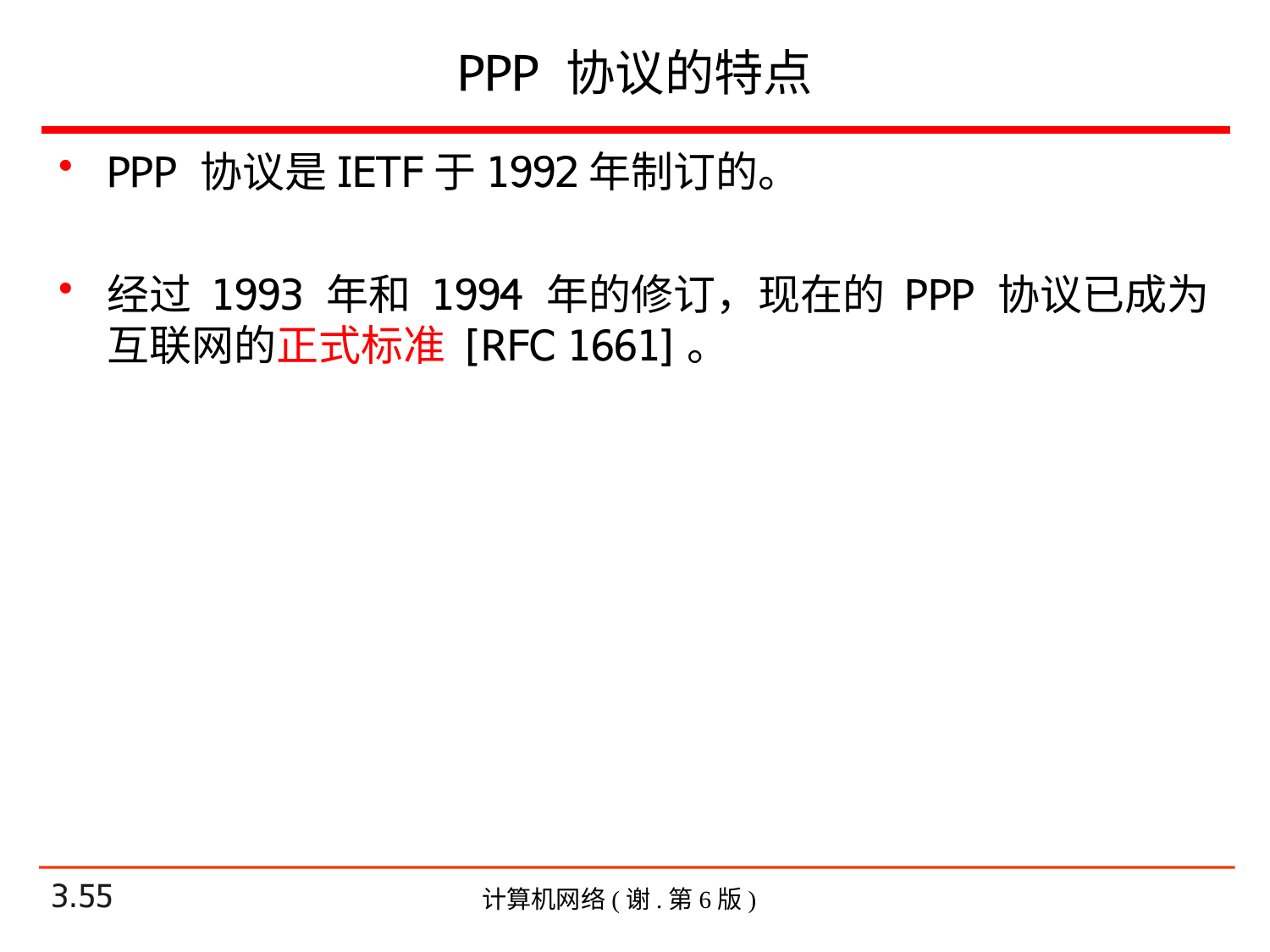

# PPP 协议的特点
PPP 协议是IETF于1992年制订的。

经过 1993 年和 1994 年的修订，现在的 PPP 协议已成为互联网的正式标准 [RFC 1661]。